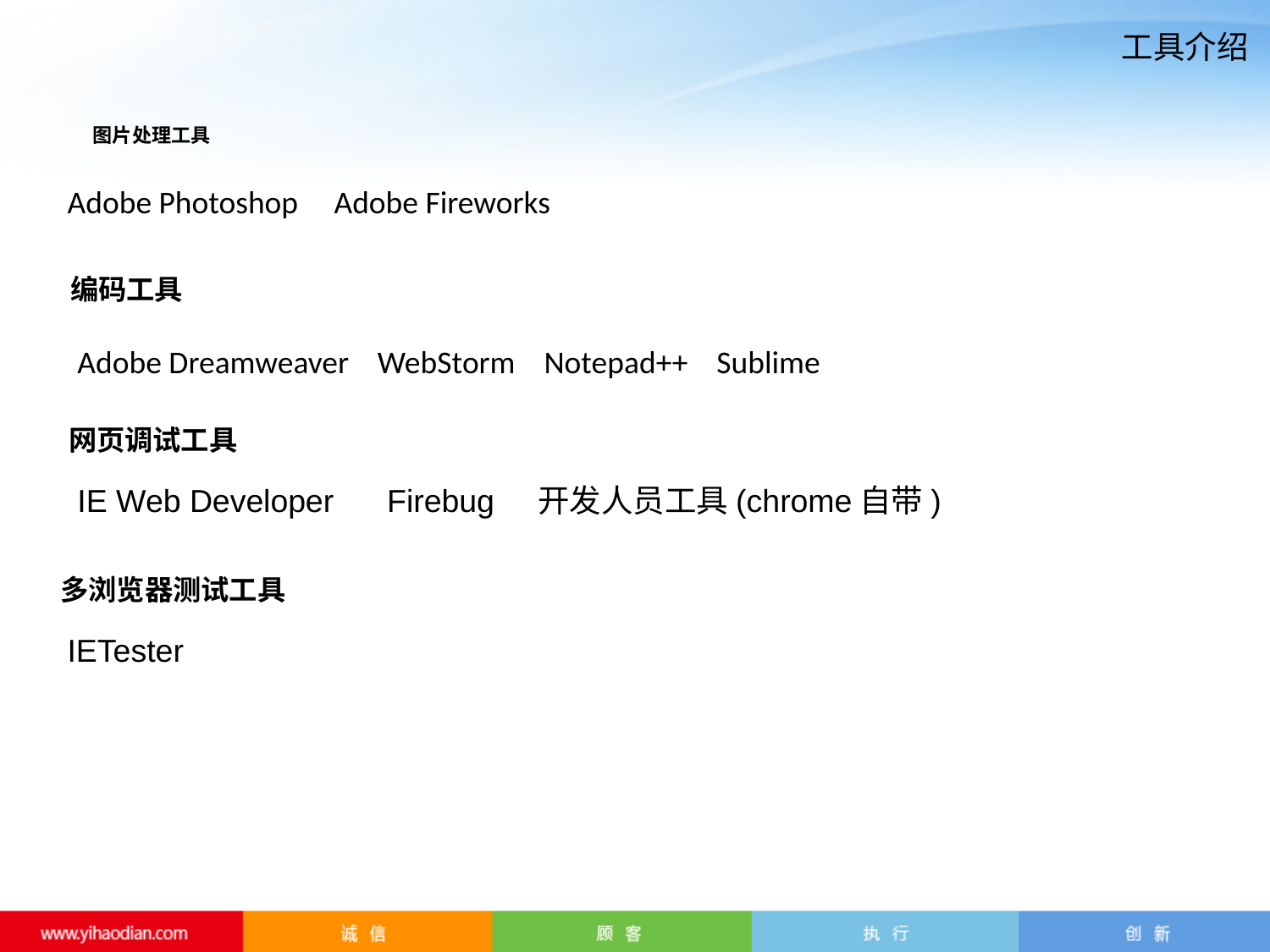

工具介绍
# 图片处理工具
Adobe Photoshop     Adobe Fireworks
编码工具
Adobe Dreamweaver    WebStorm    Notepad++    Sublime
网页调试工具
IE Web Developer      Firebug    开发人员工具(chrome自带)
多浏览器测试工具
IETester